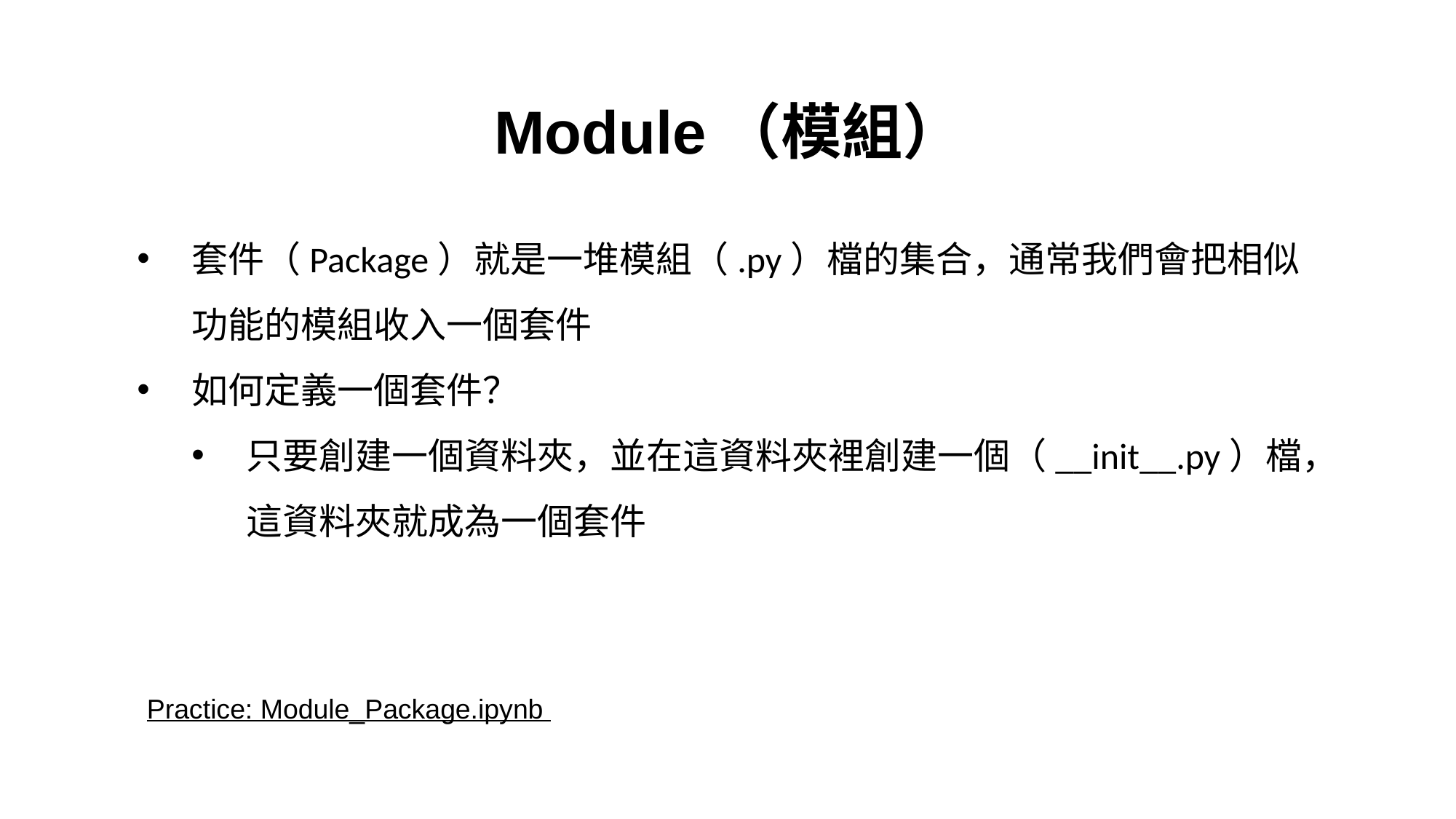

Module（模組）
套件（Package）就是一堆模組（.py）檔的集合，通常我們會把相似功能的模組收入一個套件
如何定義一個套件？
只要創建一個資料夾，並在這資料夾裡創建一個（__init__.py）檔，這資料夾就成為一個套件
Practice: Module_Package.ipynb